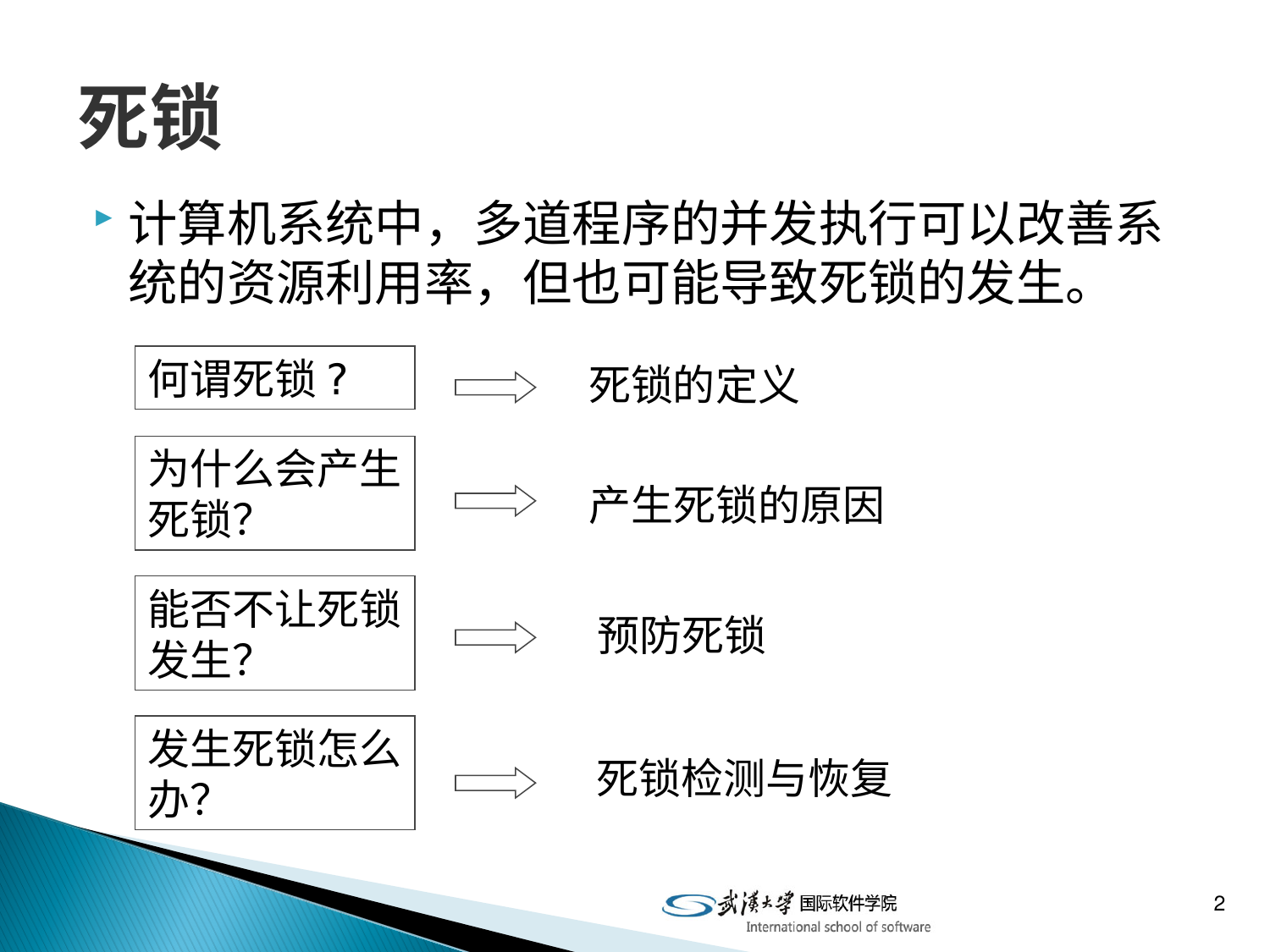

# 死锁
计算机系统中，多道程序的并发执行可以改善系统的资源利用率，但也可能导致死锁的发生。
何谓死锁?
为什么会产生死锁？
能否不让死锁发生？
发生死锁怎么办？
死锁的定义

产生死锁的原因

预防死锁

死锁检测与恢复